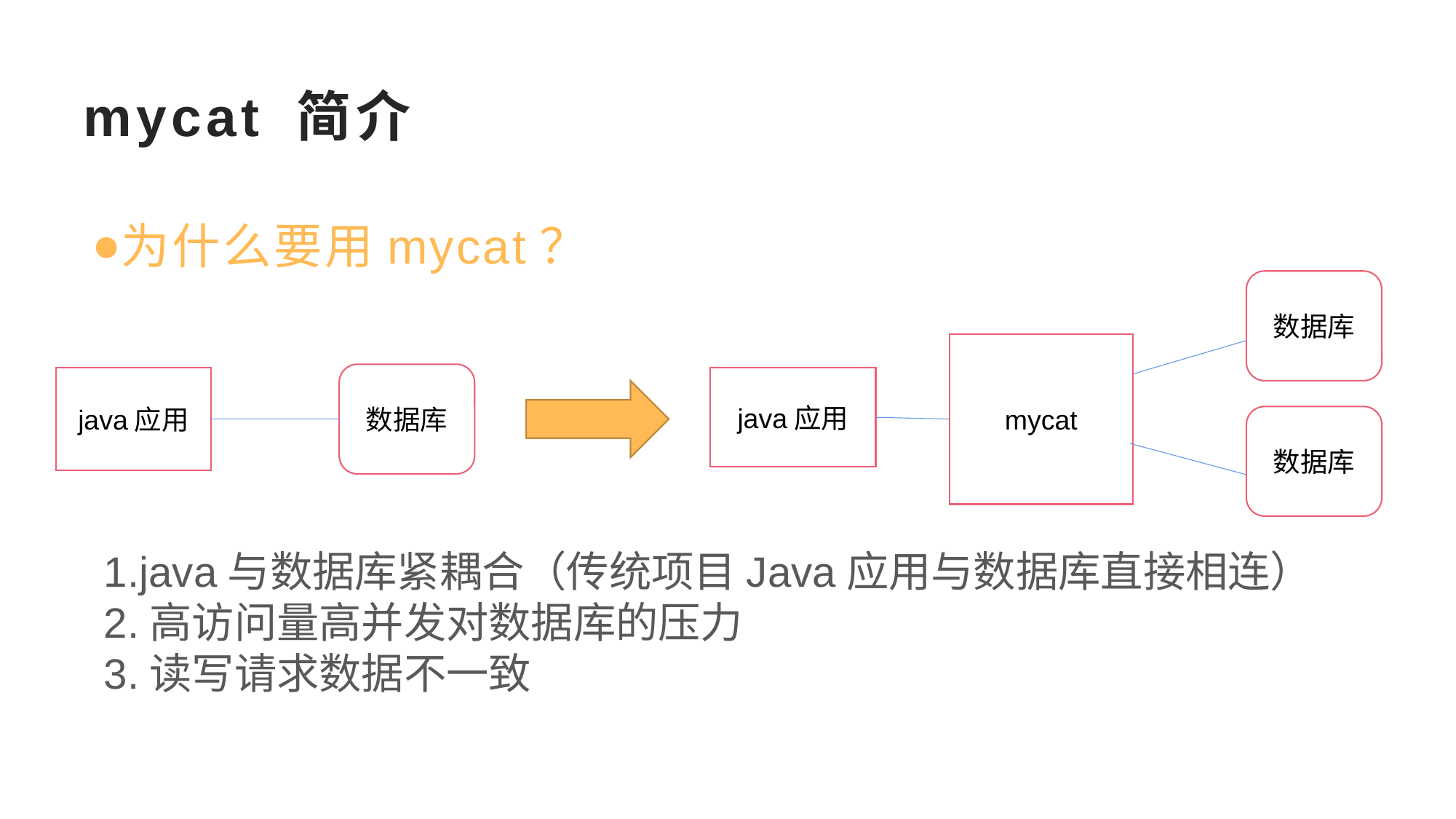

# mycat 简介
为什么要用mycat？

数据库
mycat
数据库
java应用
java应用

数据库
 1.java与数据库紧耦合（传统项目Java应用与数据库直接相连）
 2.高访问量高并发对数据库的压力
 3.读写请求数据不一致